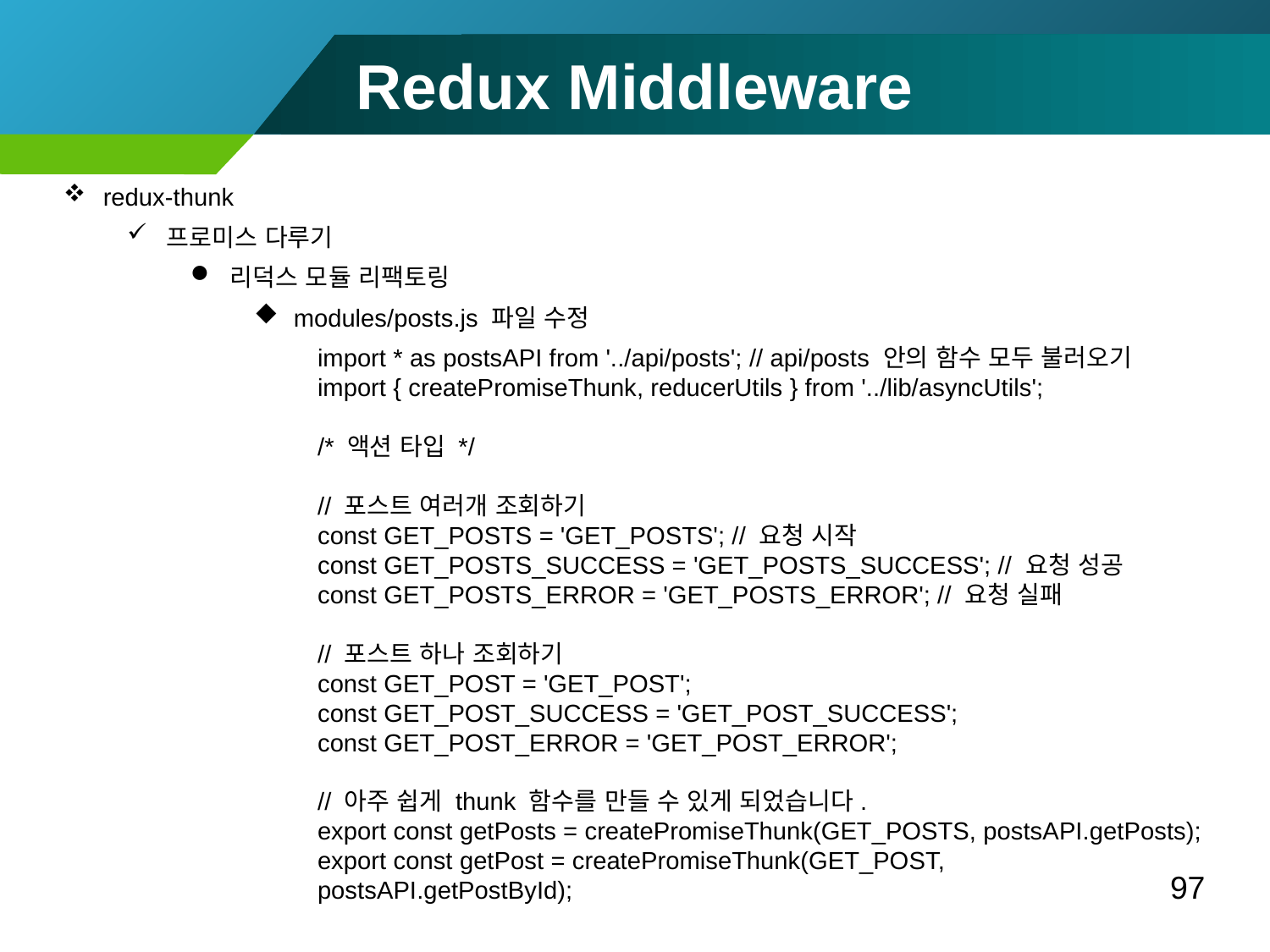

Redux Middleware
redux-thunk
프로미스 다루기
리덕스 모듈 리팩토링
modules/posts.js 파일 수정
import * as postsAPI from '../api/posts'; // api/posts 안의 함수 모두 불러오기
import { createPromiseThunk, reducerUtils } from '../lib/asyncUtils';

/* 액션 타입 */

// 포스트 여러개 조회하기
const GET_POSTS = 'GET_POSTS'; // 요청 시작
const GET_POSTS_SUCCESS = 'GET_POSTS_SUCCESS'; // 요청 성공
const GET_POSTS_ERROR = 'GET_POSTS_ERROR'; // 요청 실패

// 포스트 하나 조회하기
const GET_POST = 'GET_POST';
const GET_POST_SUCCESS = 'GET_POST_SUCCESS';
const GET_POST_ERROR = 'GET_POST_ERROR';

// 아주 쉽게 thunk 함수를 만들 수 있게 되었습니다.
export const getPosts = createPromiseThunk(GET_POSTS, postsAPI.getPosts);
export const getPost = createPromiseThunk(GET_POST, postsAPI.getPostById);

97